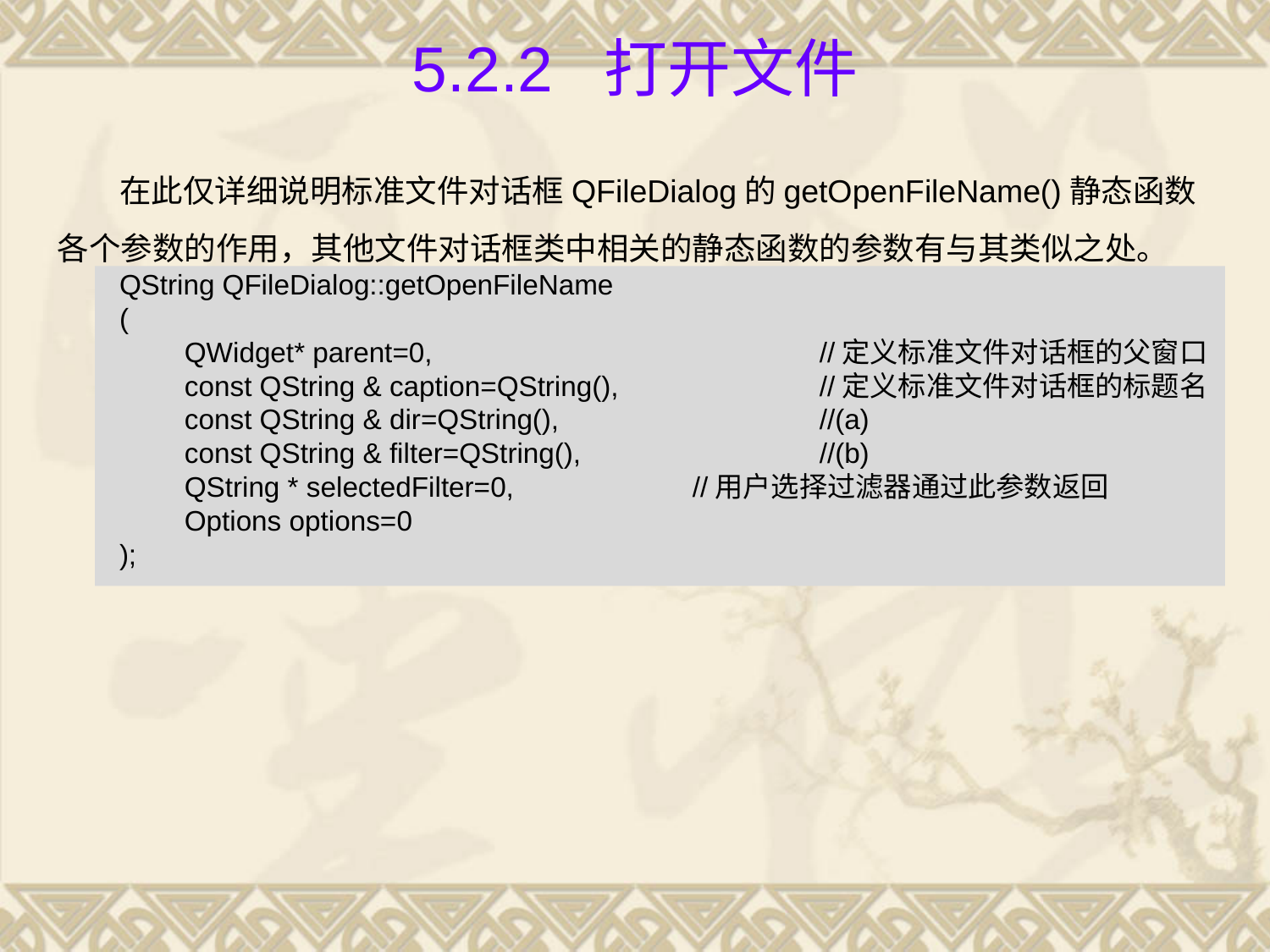

# 5.2.2  打开文件
在此仅详细说明标准文件对话框QFileDialog的getOpenFileName()静态函数各个参数的作用，其他文件对话框类中相关的静态函数的参数有与其类似之处。
QString QFileDialog::getOpenFileName
(
	QWidget* parent=0,				//定义标准文件对话框的父窗口
	const QString & caption=QString(),		//定义标准文件对话框的标题名
	const QString & dir=QString(),			//(a)
	const QString & filter=QString(),		//(b)
	QString * selectedFilter=0,		//用户选择过滤器通过此参数返回
	Options options=0
);